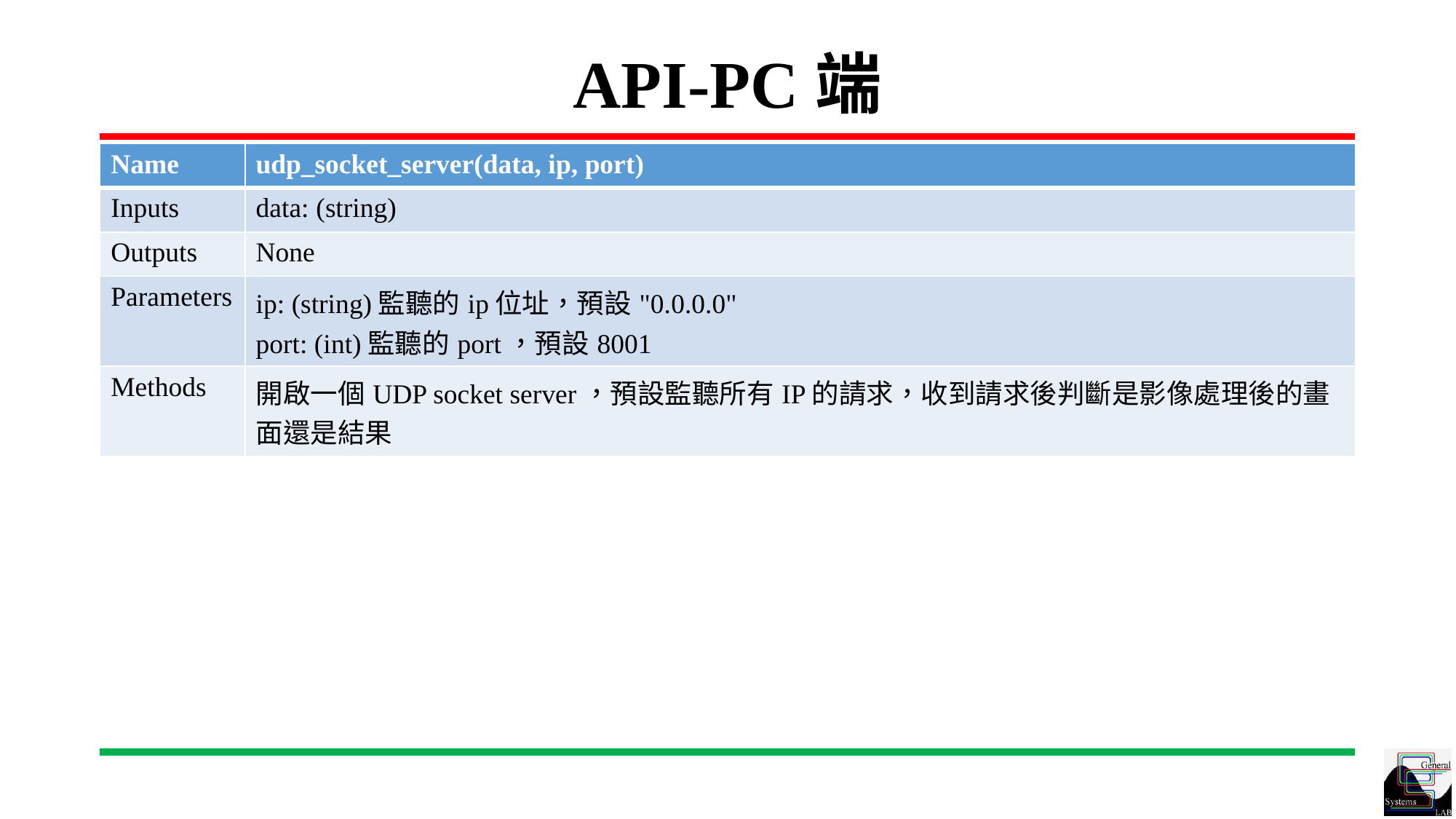

# API-PC端
| Name | udp\_socket\_server(data, ip, port) |
| --- | --- |
| Inputs | data: (string) |
| Outputs | None |
| Parameters | ip: (string)監聽的ip位址，預設"0.0.0.0" port: (int)監聽的port，預設8001 |
| Methods | 開啟一個UDP socket server，預設監聽所有IP的請求，收到請求後判斷是影像處理後的畫面還是結果 |